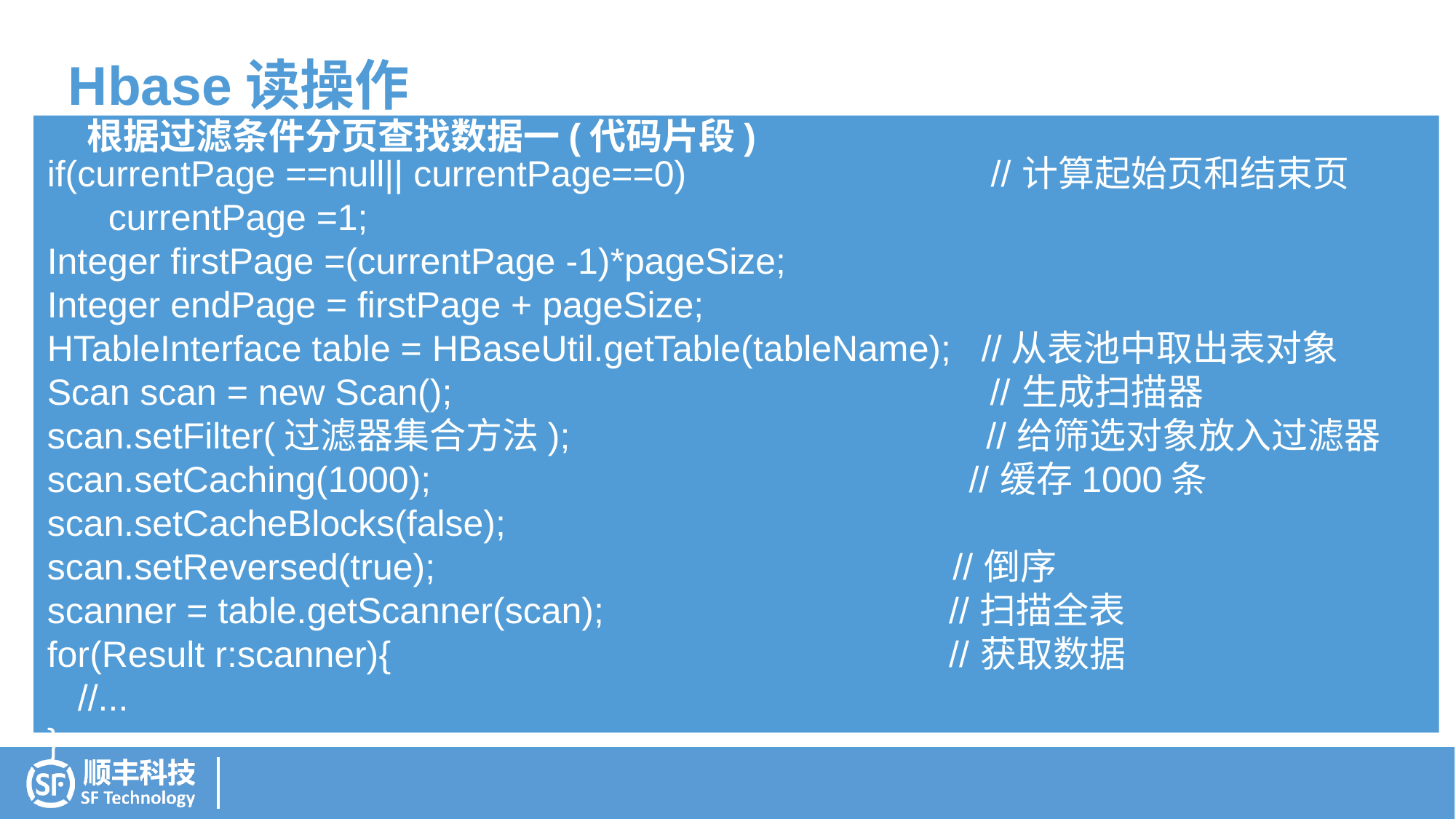

Hbase读操作五
根据过滤条件分页查找数据一(代码片段)

if(currentPage ==null|| currentPage==0)                              //计算起始页和结束页
      currentPage =1;
Integer firstPage =(currentPage -1)*pageSize;
Integer endPage = firstPage + pageSize;
HTableInterface table = HBaseUtil.getTable(tableName);   //从表池中取出表对象
Scan scan = new Scan();                                                     //生成扫描器
scan.setFilter(过滤器集合方法);                                         //给筛选对象放入过滤器
scan.setCaching(1000);                                                     //缓存1000条
scan.setCacheBlocks(false);
scan.setReversed(true);                                                   //倒序
scanner = table.getScanner(scan);                                  //扫描全表
for(Result r:scanner){                                                       //获取数据
   //...
}
根据列名条件查找数据